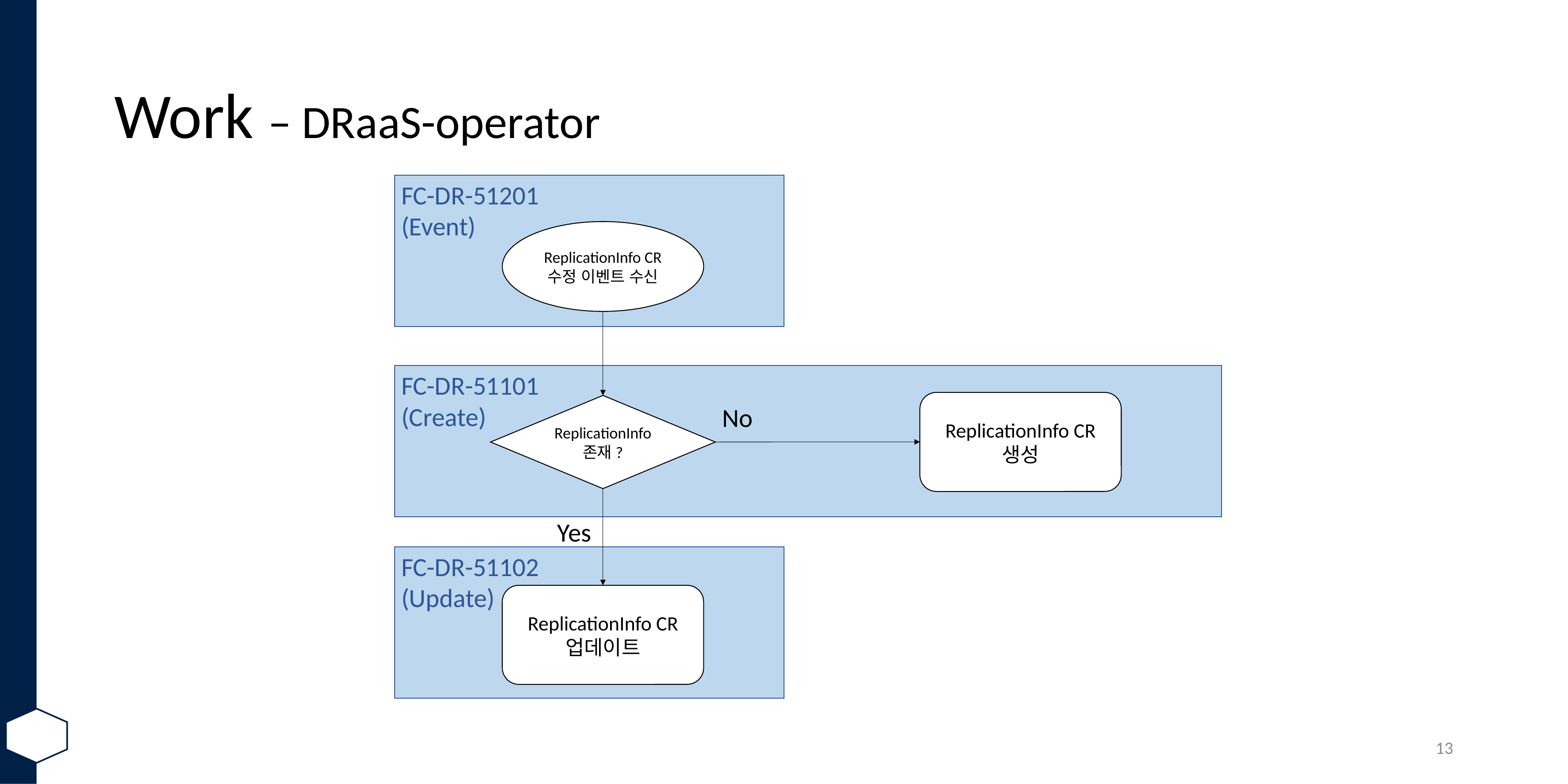

# Work – DRaaS-operator
FC-DR-51201
(Event)
ReplicationInfo CR 수정 이벤트 수신
FC-DR-51101
(Create)
ReplicationInfo CR 생성
ReplicationInfo
존재?
No
Yes
FC-DR-51102
(Update)
ReplicationInfo CR 업데이트
13